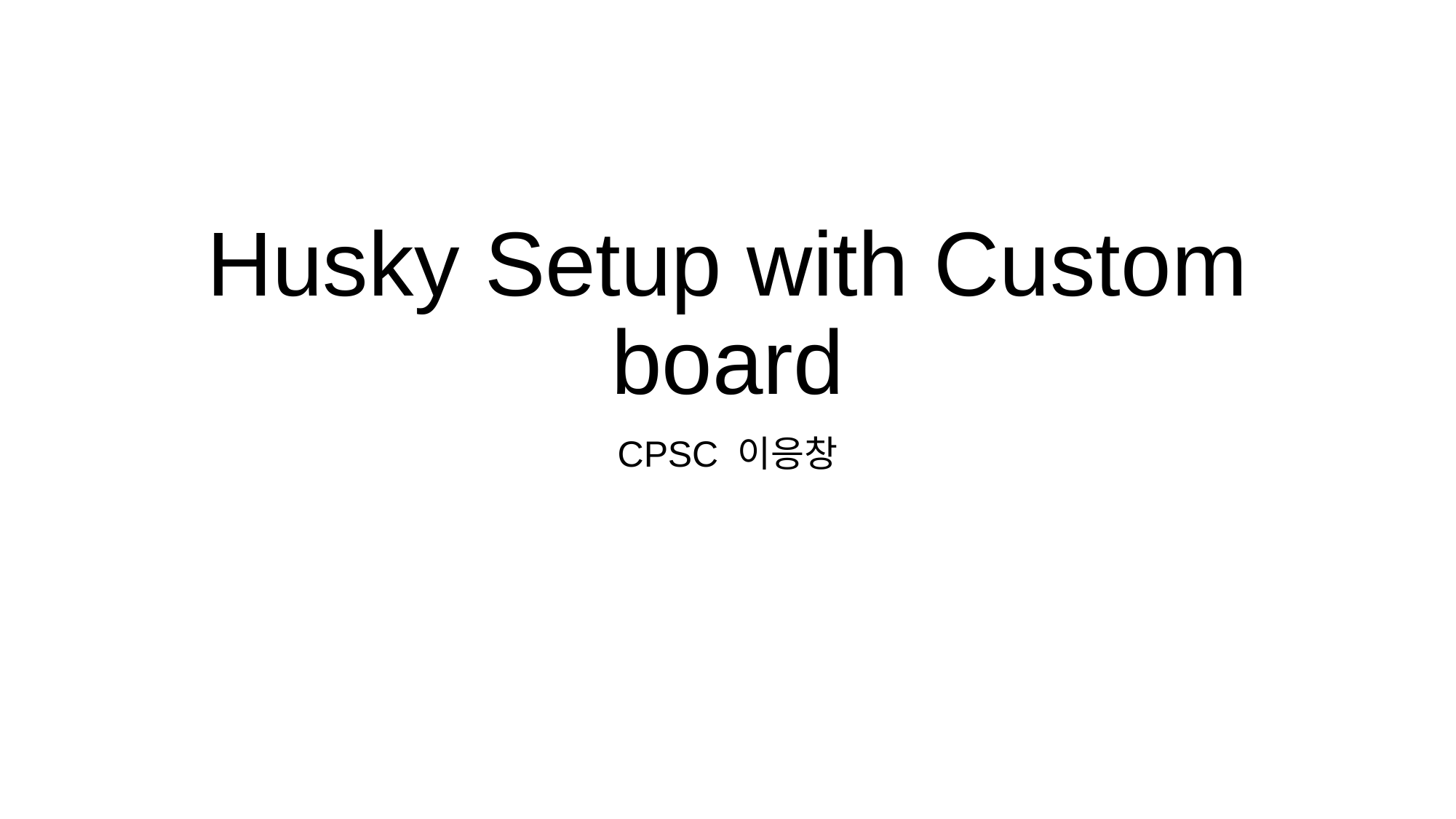

# Husky Setup with Custom board
CPSC 이응창